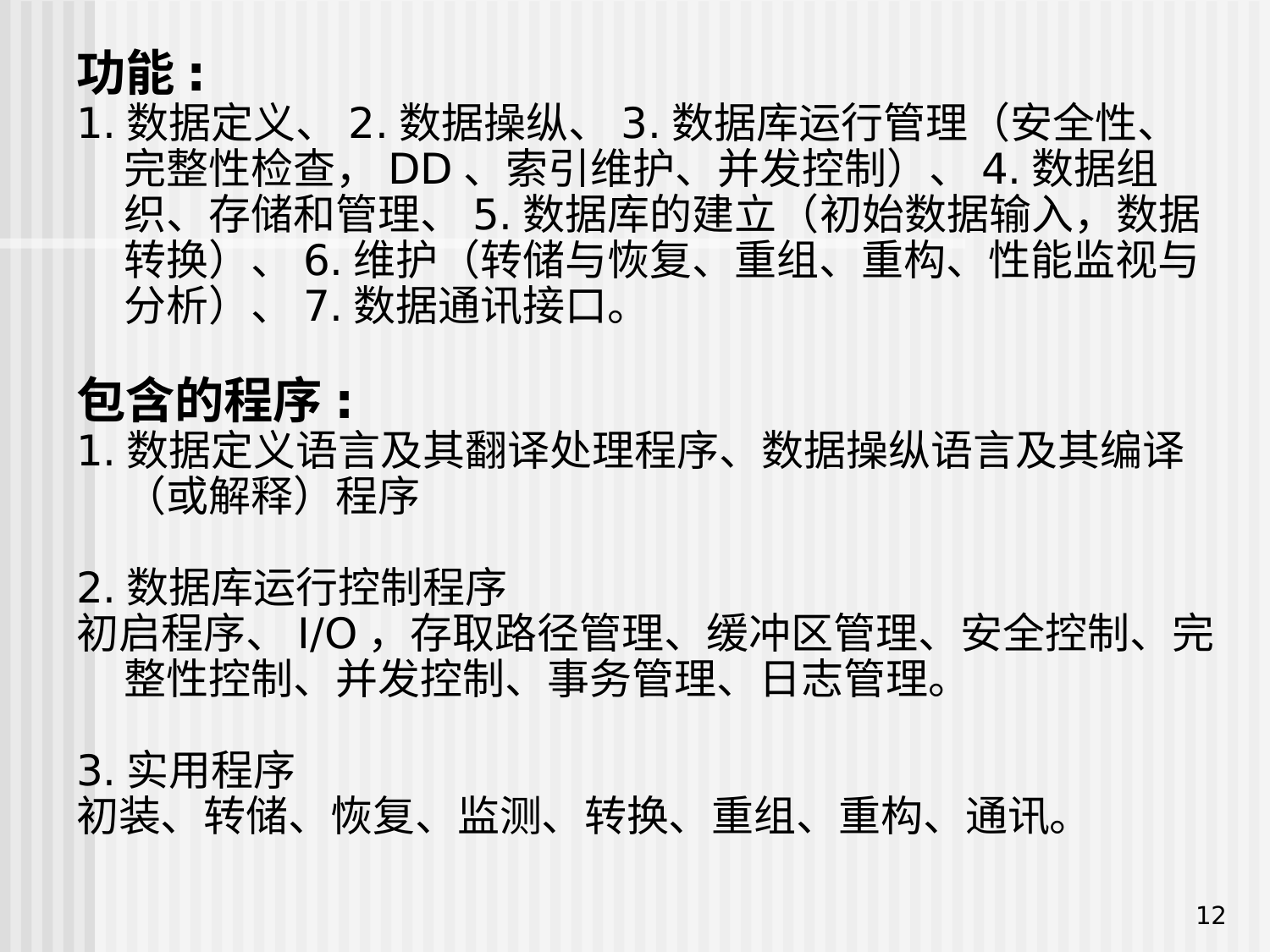

功能:
1.数据定义、2.数据操纵、3.数据库运行管理（安全性、完整性检查，DD、索引维护、并发控制）、4.数据组织、存储和管理、5.数据库的建立（初始数据输入，数据转换）、6.维护（转储与恢复、重组、重构、性能监视与分析）、7.数据通讯接口。

包含的程序:
1.数据定义语言及其翻译处理程序、数据操纵语言及其编译（或解释）程序

2.数据库运行控制程序
初启程序、I/O，存取路径管理、缓冲区管理、安全控制、完整性控制、并发控制、事务管理、日志管理。

3.实用程序
初装、转储、恢复、监测、转换、重组、重构、通讯。
12